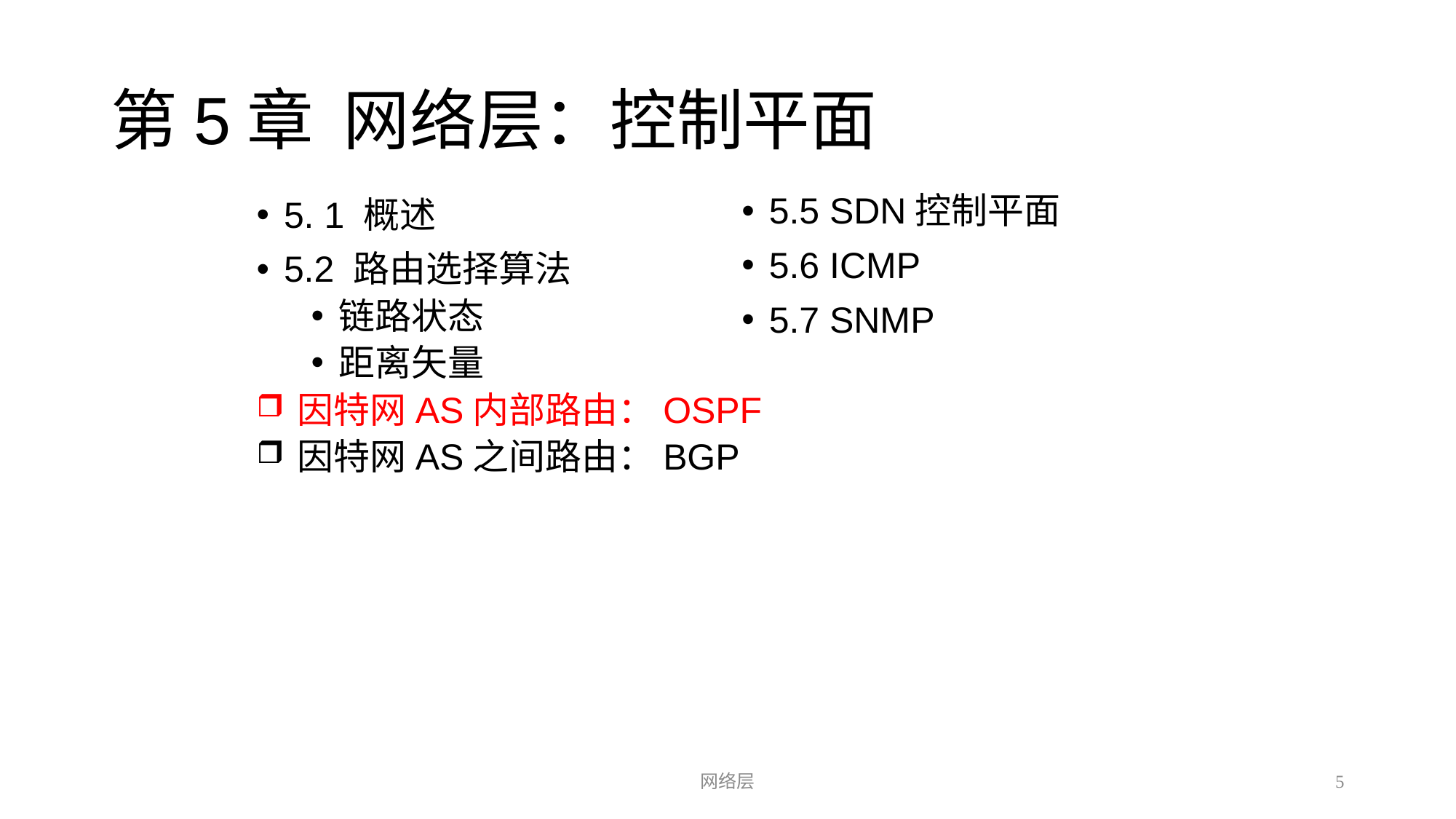

# 第5章  网络层：控制平面
5.5 SDN控制平面
5.6 ICMP
5.7 SNMP
5. 1 概述
5.2 路由选择算法
链路状态
距离矢量
因特网AS内部路由：OSPF
因特网AS之间路由：BGP
网络层
5